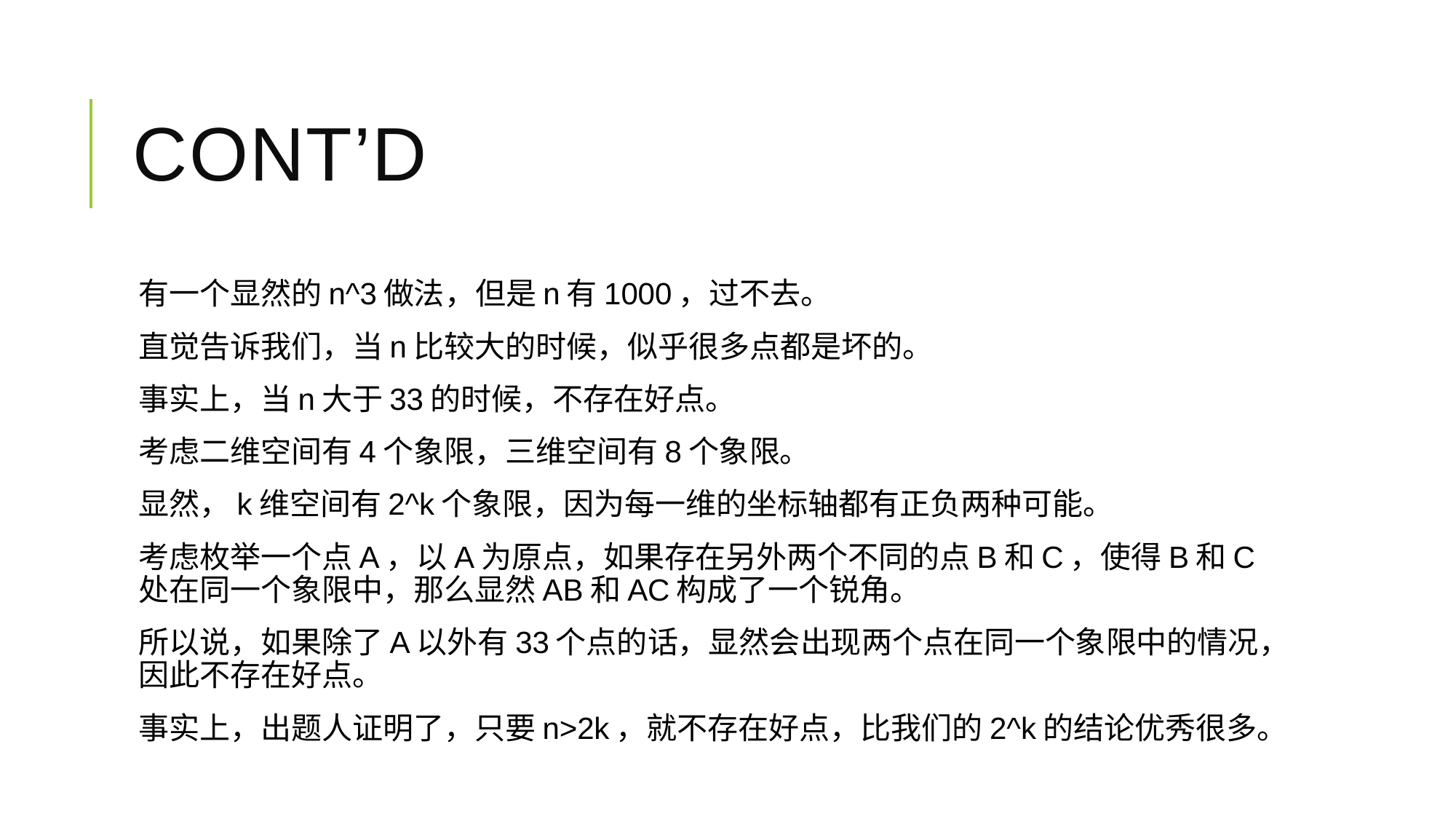

# cont’d
有一个显然的n^3做法，但是n有1000，过不去。
直觉告诉我们，当n比较大的时候，似乎很多点都是坏的。
事实上，当n大于33的时候，不存在好点。
考虑二维空间有4个象限，三维空间有8个象限。
显然，k维空间有2^k个象限，因为每一维的坐标轴都有正负两种可能。
考虑枚举一个点A，以A为原点，如果存在另外两个不同的点B和C，使得B和C处在同一个象限中，那么显然AB和AC构成了一个锐角。
所以说，如果除了A以外有33个点的话，显然会出现两个点在同一个象限中的情况，因此不存在好点。
事实上，出题人证明了，只要n>2k，就不存在好点，比我们的2^k的结论优秀很多。